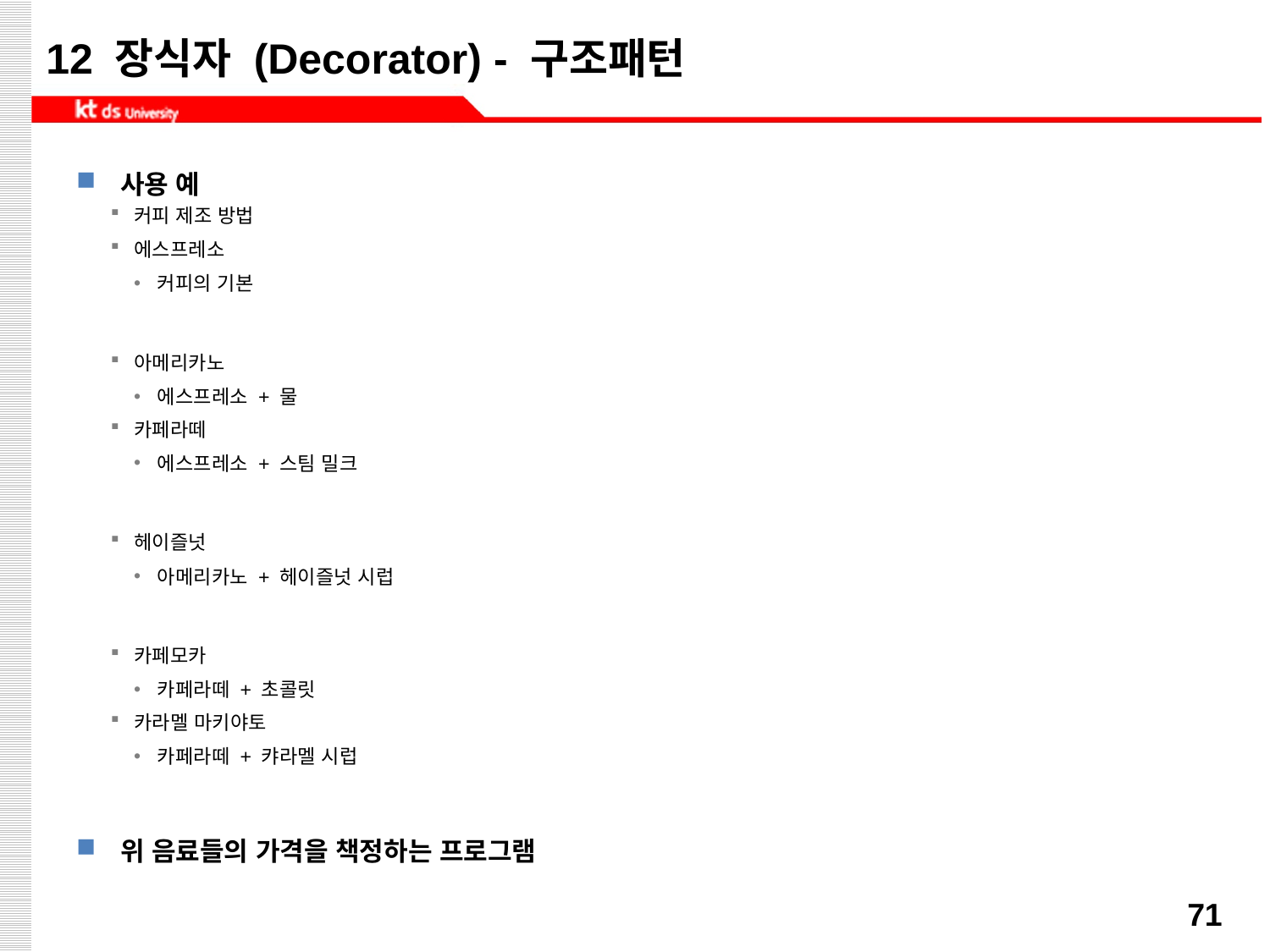

# 12 장식자 (Decorator) - 구조패턴
사용 예
커피 제조 방법
에스프레소
커피의 기본

아메리카노
에스프레소 + 물
카페라떼
에스프레소 + 스팀 밀크

헤이즐넛
아메리카노 + 헤이즐넛 시럽

카페모카
카페라떼 + 초콜릿
카라멜 마키야토
카페라떼 + 캬라멜 시럽

위 음료들의 가격을 책정하는 프로그램